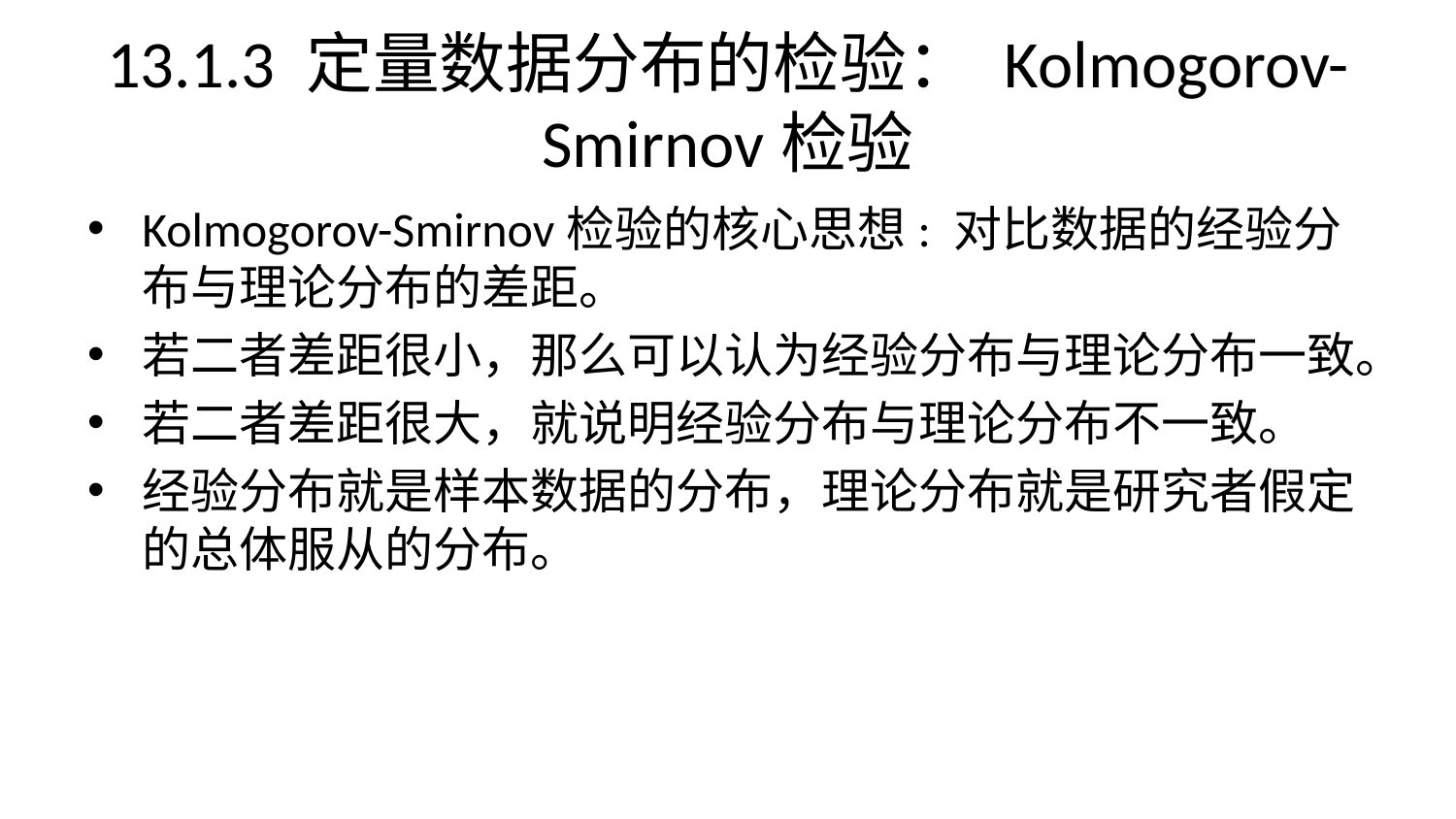

# 13.1.3 定量数据分布的检验： Kolmogorov-Smirnov检验
Kolmogorov-Smirnov检验的核心思想: 对比数据的经验分布与理论分布的差距。
若二者差距很小，那么可以认为经验分布与理论分布一致。
若二者差距很大，就说明经验分布与理论分布不一致。
经验分布就是样本数据的分布，理论分布就是研究者假定的总体服从的分布。